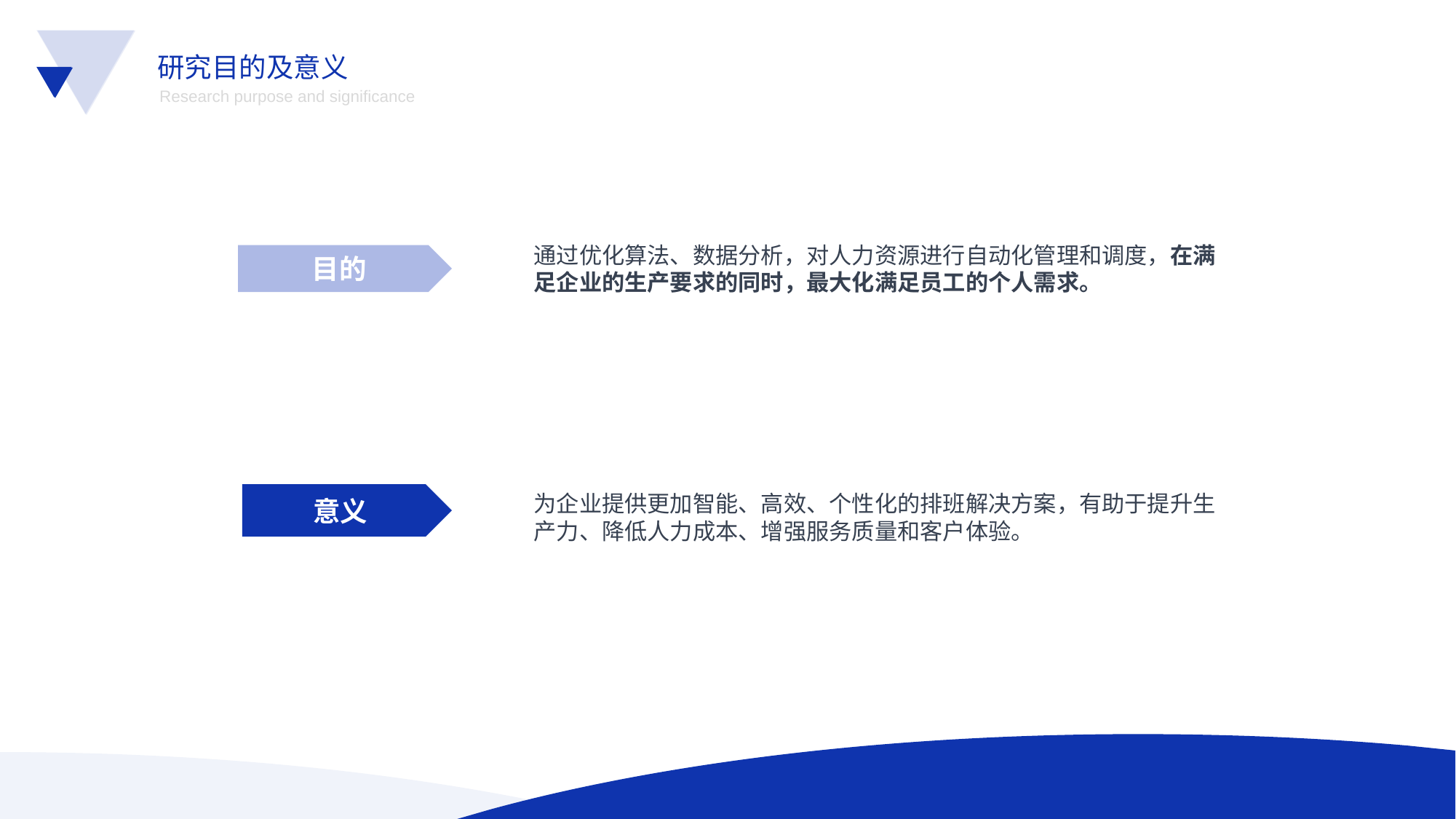

研究目的及意义
Research purpose and significance
通过优化算法、数据分析，对人力资源进行自动化管理和调度，在满足企业的生产要求的同时，最大化满足员工的个人需求。
目的
意义

为企业提供更加智能、高效、个性化的排班解决方案，有助于提升生产力、降低人力成本、增强服务质量和客户体验。